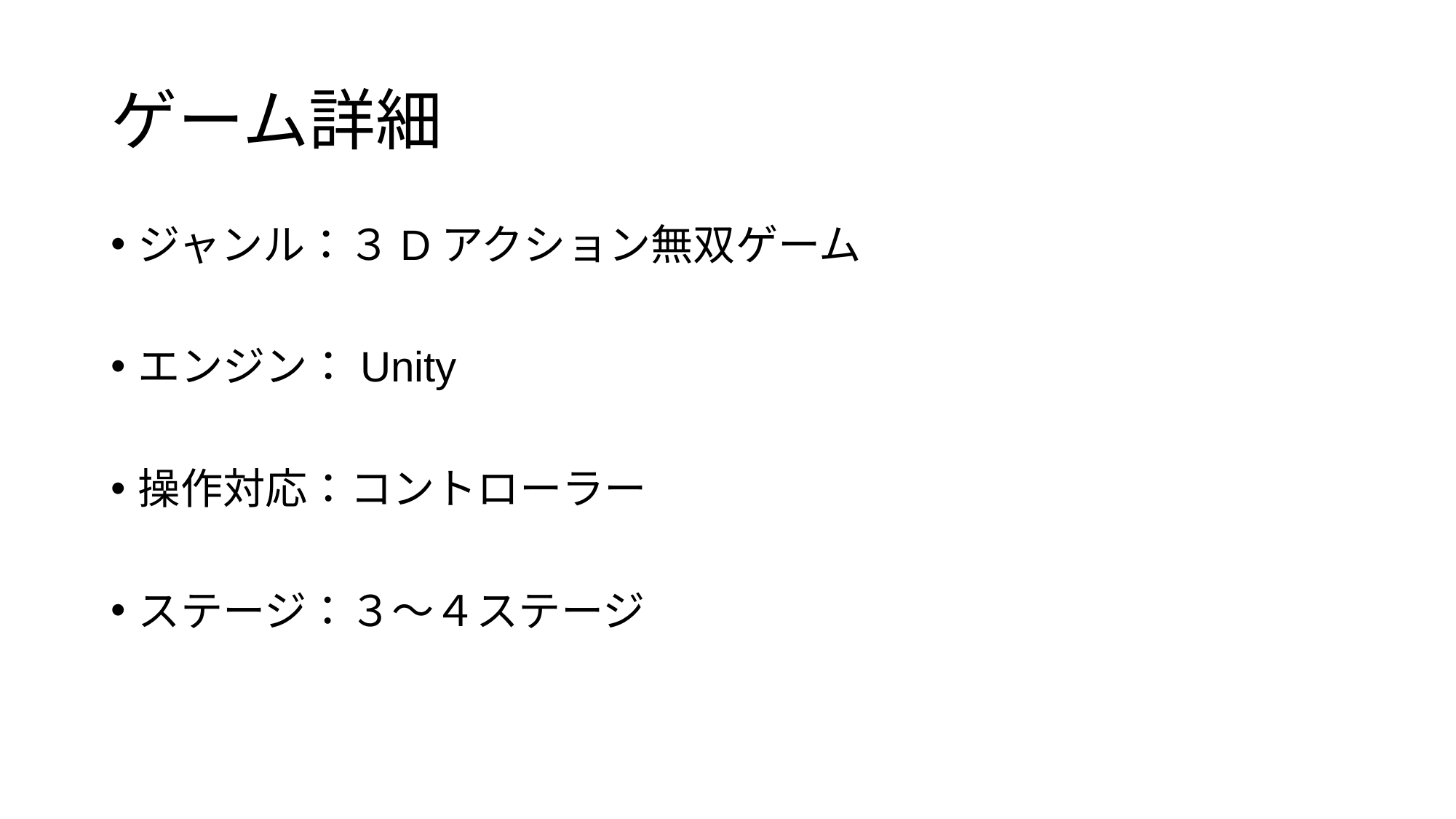

# ゲーム詳細
ジャンル：３Dアクション無双ゲーム

エンジン：Unity

操作対応：コントローラー

ステージ：３～４ステージ